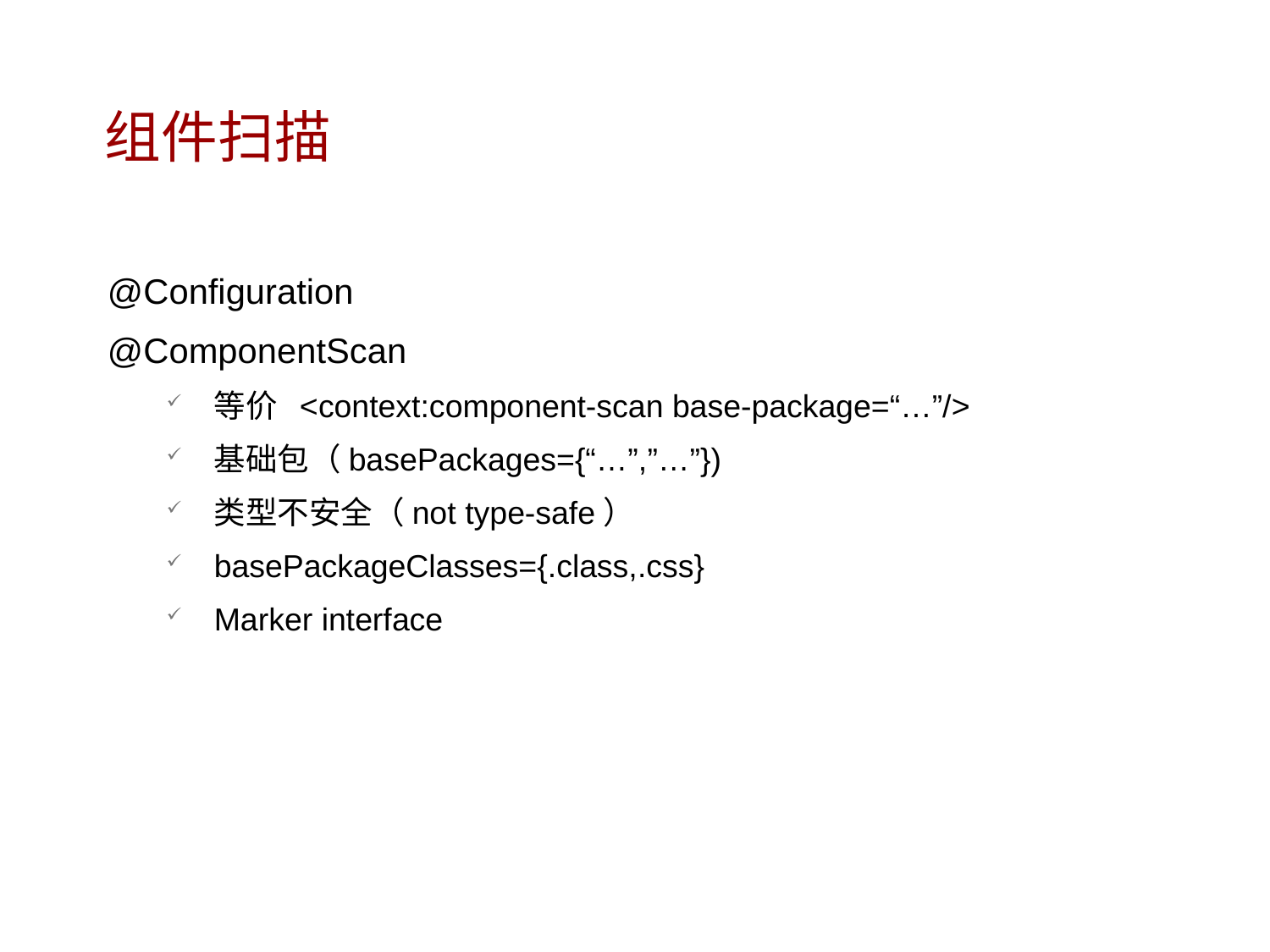

# 组件扫描
@Configuration
@ComponentScan
等价  <context:component-scan base-package=“…”/>
基础包（basePackages={“…”,”…”})
类型不安全（not type-safe）
basePackageClasses={.class,.css}
Marker interface